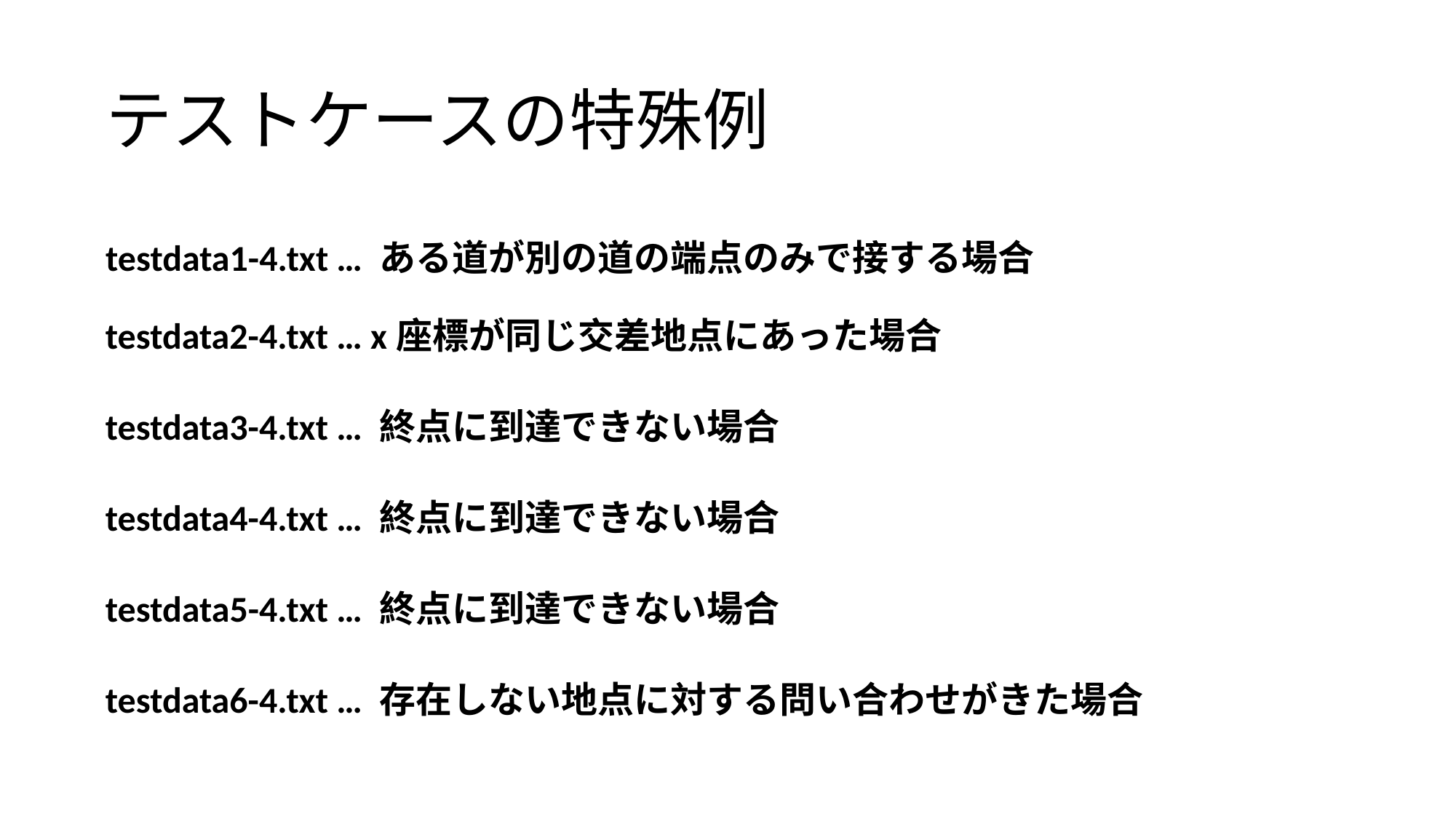

# テストケースの特殊例
testdata1-4.txt … ある道が別の道の端点のみで接する場合
testdata2-4.txt … x座標が同じ交差地点にあった場合
testdata3-4.txt … 終点に到達できない場合
testdata4-4.txt … 終点に到達できない場合
testdata5-4.txt … 終点に到達できない場合
testdata6-4.txt … 存在しない地点に対する問い合わせがきた場合